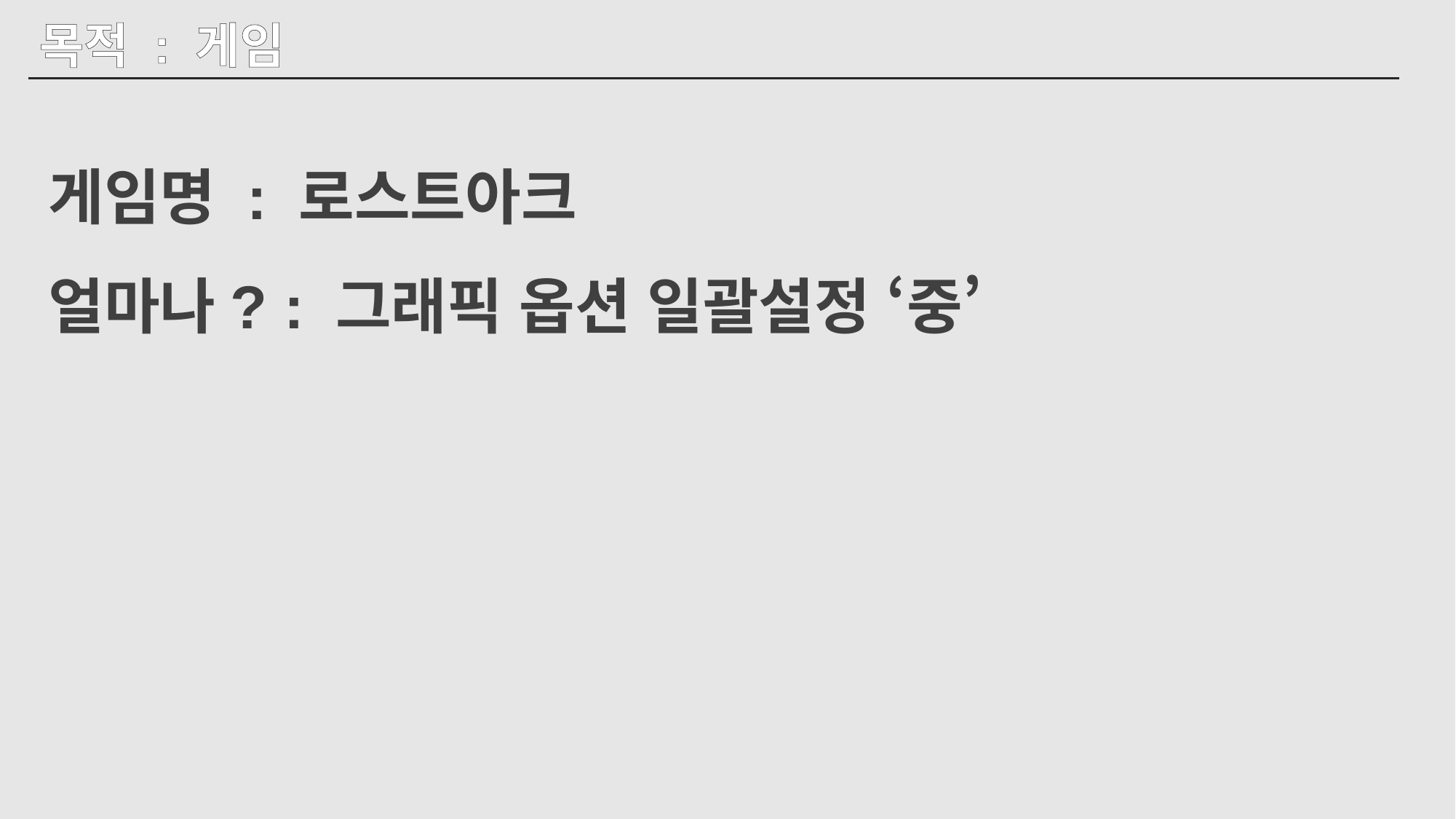

목적 : 게임

게임명 : 로스트아크
얼마나? : 그래픽 옵션 일괄설정 ‘중’